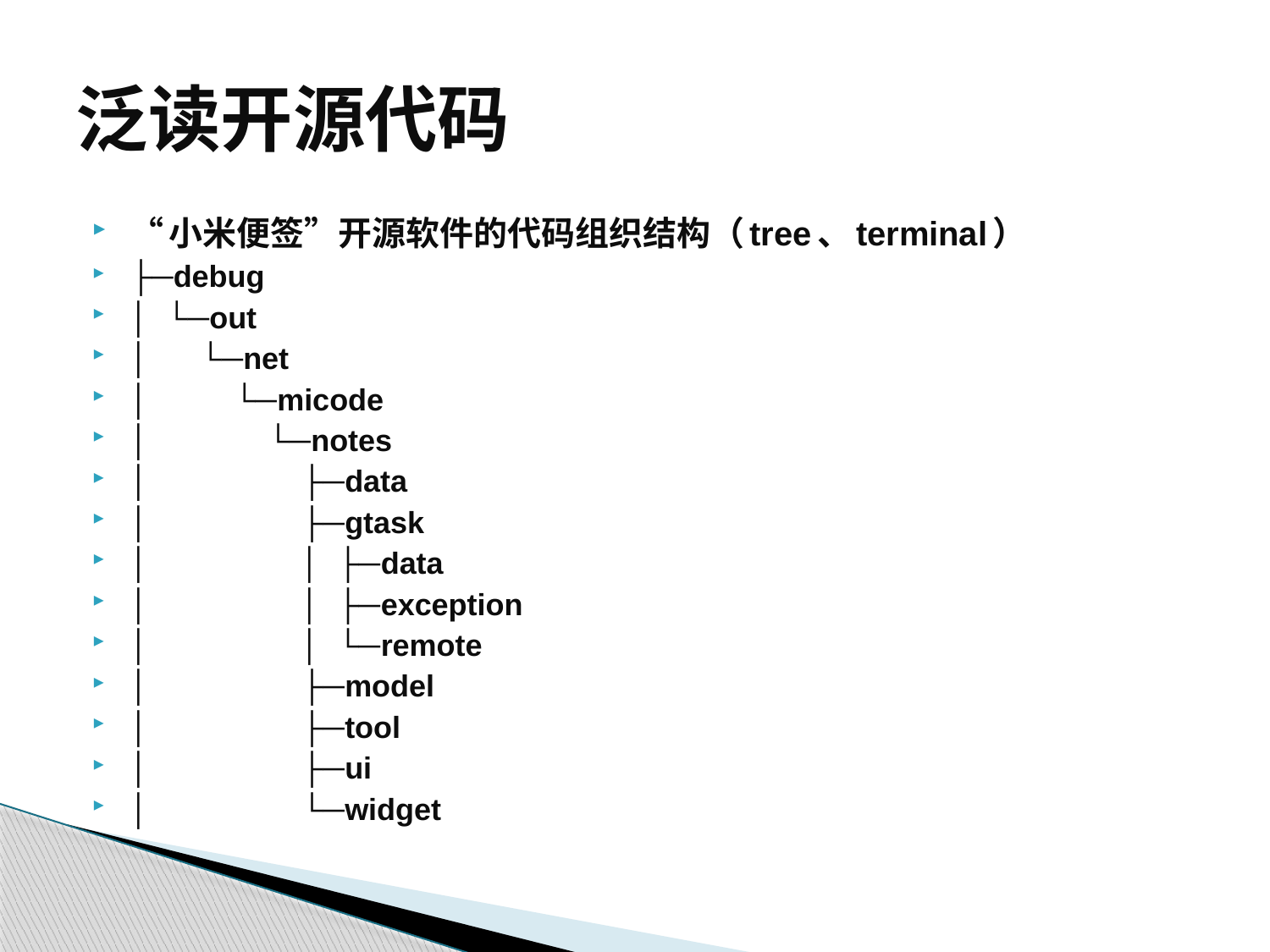

# 泛读开源代码
“小米便签”开源软件的代码组织结构（tree、terminal）
├─debug
│  └─out
│      └─net
│          └─micode
│              └─notes
│                  ├─data
│                  ├─gtask
│                  │  ├─data
│                  │  ├─exception
│                  │  └─remote
│                  ├─model
│                  ├─tool
│                  ├─ui
│                  └─widget